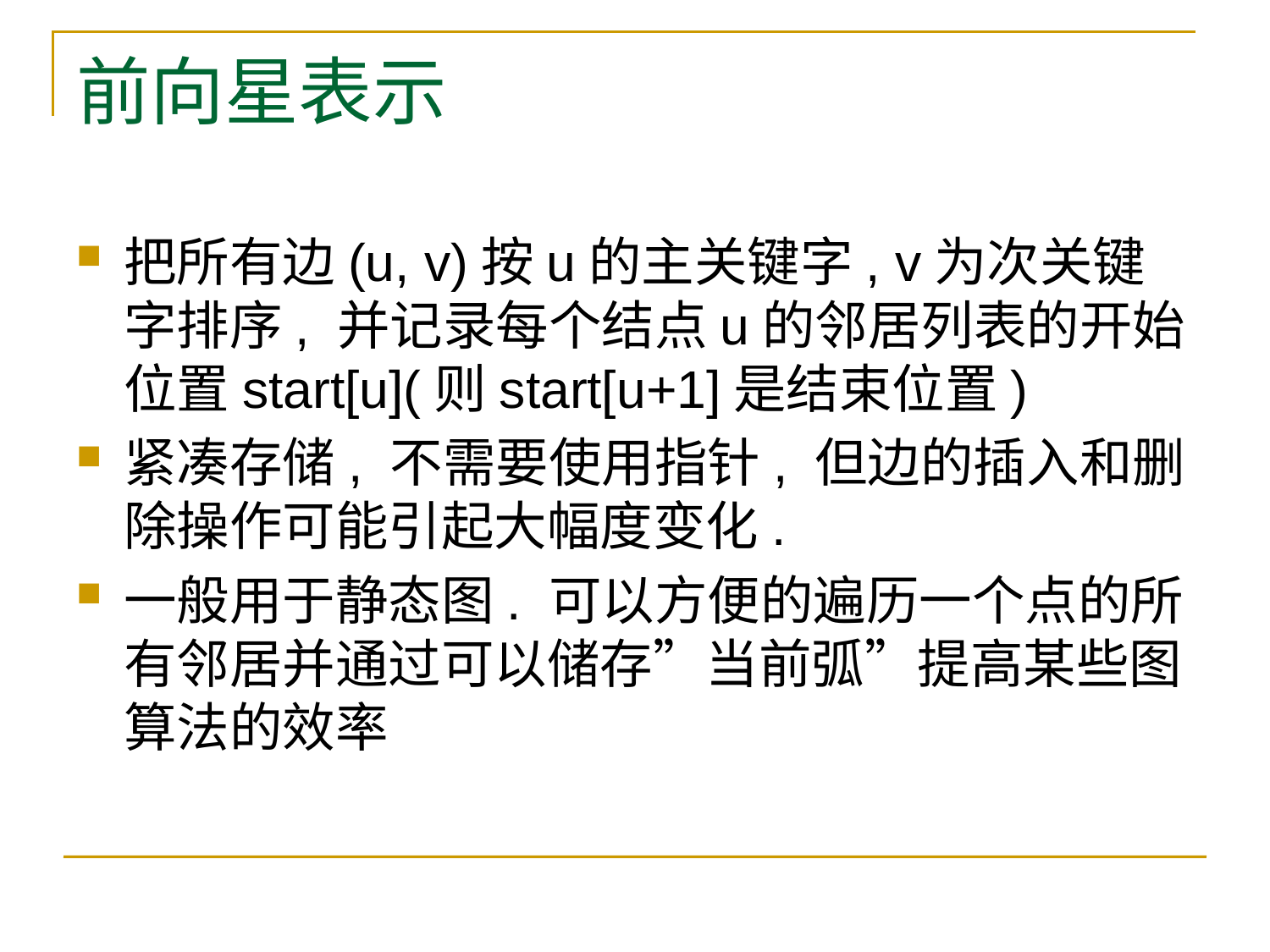

# 前向星表示
把所有边(u, v)按u的主关键字, v为次关键字排序, 并记录每个结点u的邻居列表的开始位置start[u](则start[u+1]是结束位置)
紧凑存储, 不需要使用指针, 但边的插入和删除操作可能引起大幅度变化.
一般用于静态图. 可以方便的遍历一个点的所有邻居并通过可以储存”当前弧”提高某些图算法的效率